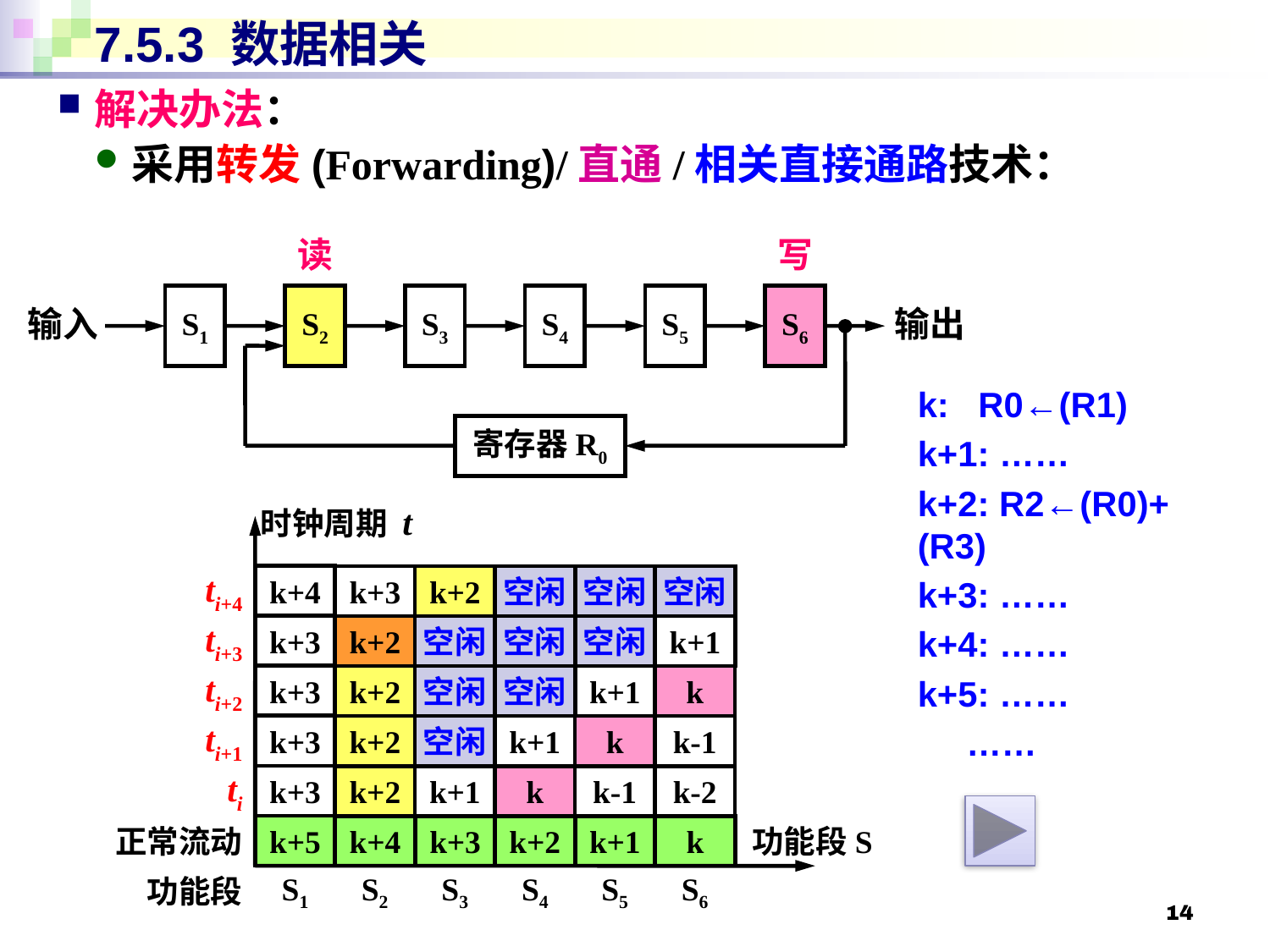

# 7.5.3 数据相关
解决办法：
采用转发(Forwarding)/直通/相关直接通路技术：
读
写
S1
S2
S3
S4
S5
S6
输入
输出

k:   R0←(R1)
k+1: ……
k+2: R2←(R0)+(R3)
k+3: ……
k+4: ……
k+5: ……
     ……
寄存器R0

时钟周期 t

ti+4
k+4
k+3
k+2
空闲
空闲
空闲
ti+3
k+3
k+2
空闲
空闲
空闲
k+1
ti+2
k+3
k+2
空闲
空闲
k+1
k
ti+1
k+3
k+2
空闲
k+1
k
k-1
ti
k+3
k+2
k+1
k
k-1
k-2

正常流动
k+5
k+4
k+3
k+2
k+1
k
功能段S
功能段
S1

S2
S3
S4
S5
S6
14